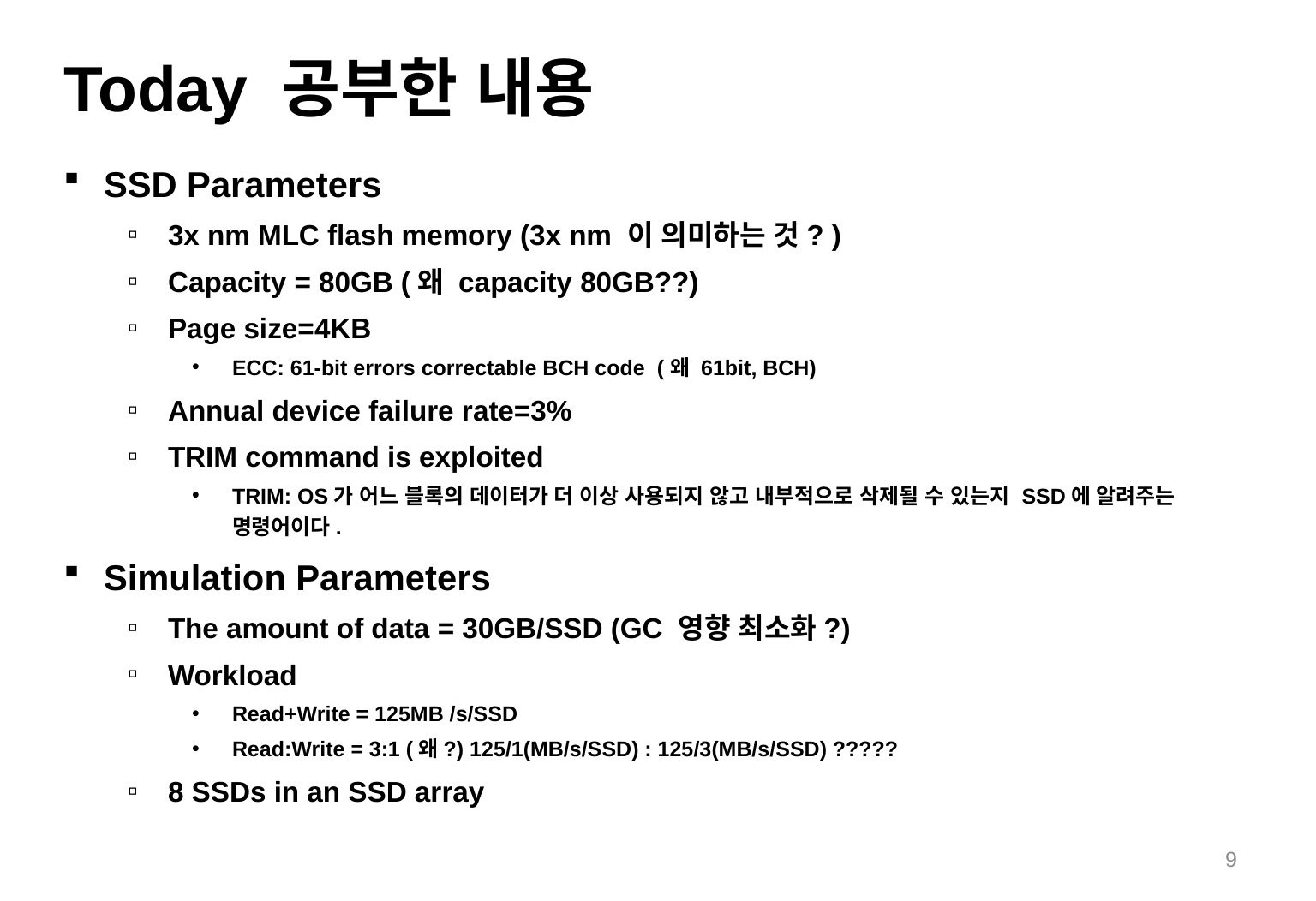

# Today 공부한 내용
SSD Parameters
3x nm MLC flash memory (3x nm 이 의미하는 것? )
Capacity = 80GB (왜 capacity 80GB??)
Page size=4KB
ECC: 61-bit errors correctable BCH code  (왜 61bit, BCH)
Annual device failure rate=3%
TRIM command is exploited
TRIM: OS가 어느 블록의 데이터가 더 이상 사용되지 않고 내부적으로 삭제될 수 있는지 SSD에 알려주는 명령어이다.
Simulation Parameters
The amount of data = 30GB/SSD (GC 영향 최소화?)
Workload
Read+Write = 125MB /s/SSD
Read:Write = 3:1 (왜?) 125/1(MB/s/SSD) : 125/3(MB/s/SSD) ?????
8 SSDs in an SSD array

9